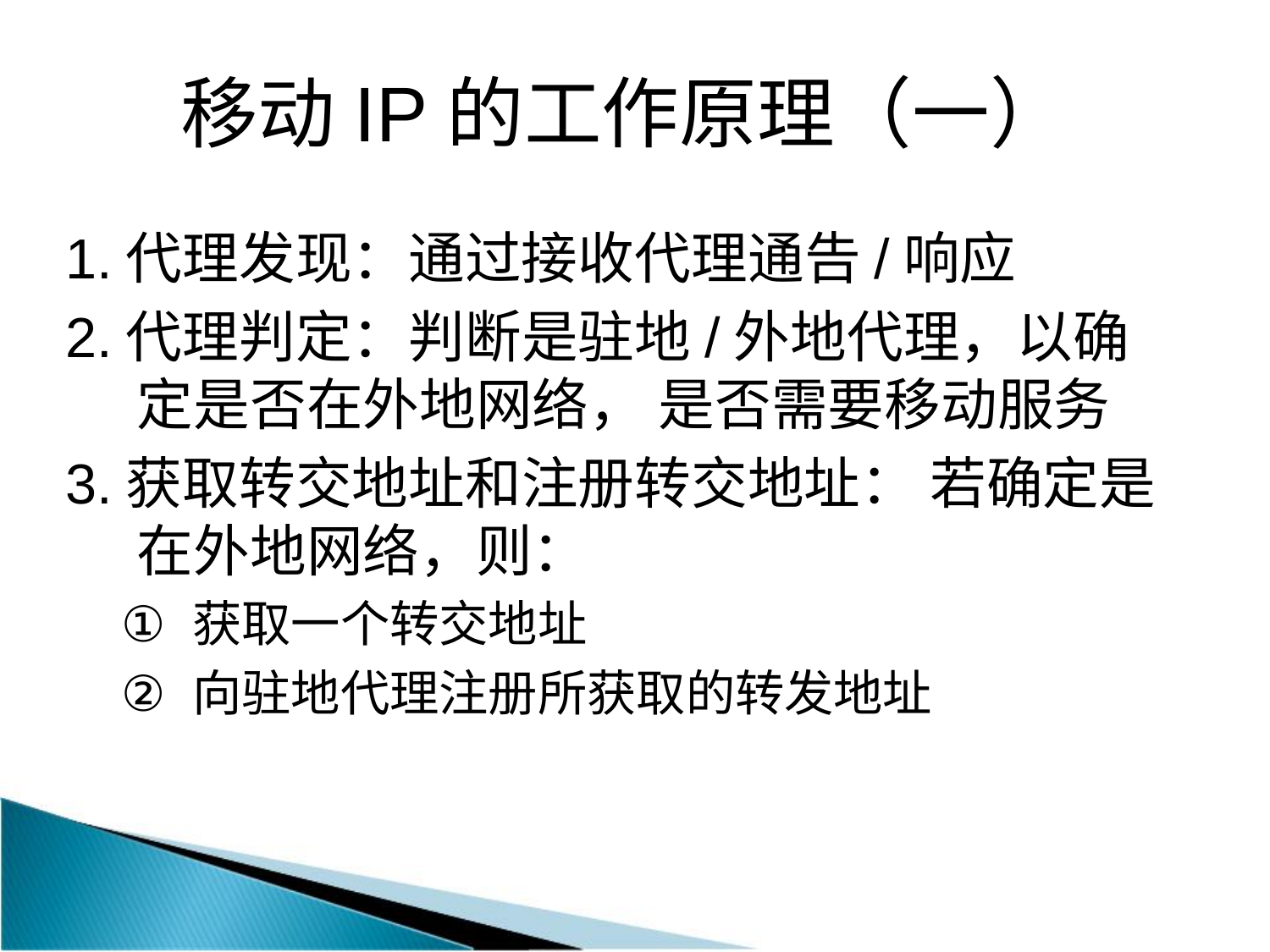

# 移动IP的工作原理（一）
1.代理发现：通过接收代理通告/响应
2.代理判定：判断是驻地/外地代理，以确定是否在外地网络， 是否需要移动服务
3.获取转交地址和注册转交地址： 若确定是在外地网络，则：
获取一个转交地址
向驻地代理注册所获取的转发地址